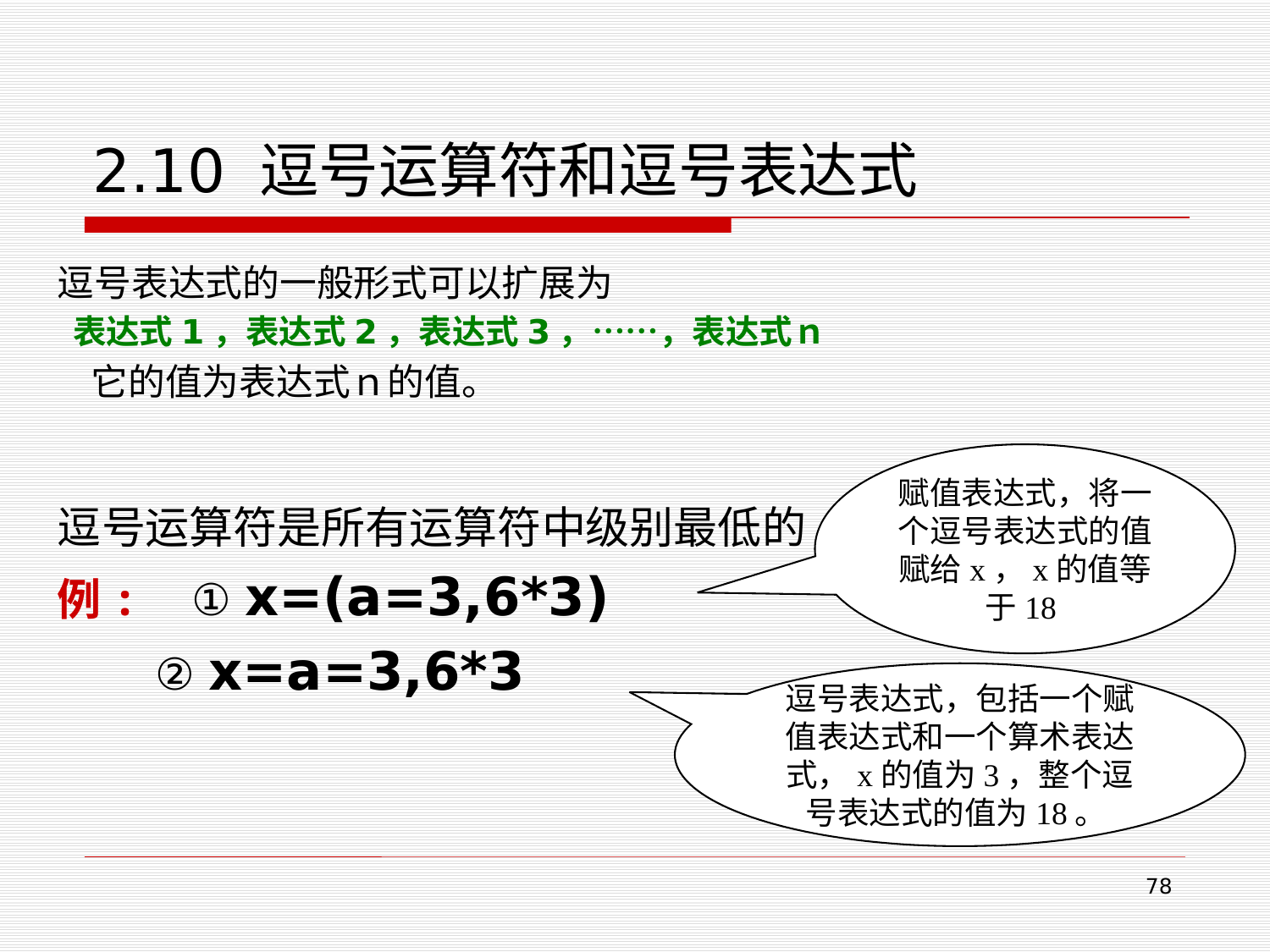

# 2.10 逗号运算符和逗号表达式
逗号表达式的一般形式可以扩展为
 表达式1，表达式2，表达式3，……，表达式ｎ
   它的值为表达式ｎ的值。

赋值表达式，将一个逗号表达式的值赋给x，x的值等于18
逗号运算符是所有运算符中级别最低的
例:  ① x=(a=3,6*3)
       ② x=a=3,6*3
逗号表达式，包括一个赋值表达式和一个算术表达式，x的值为3，整个逗号表达式的值为18。
78